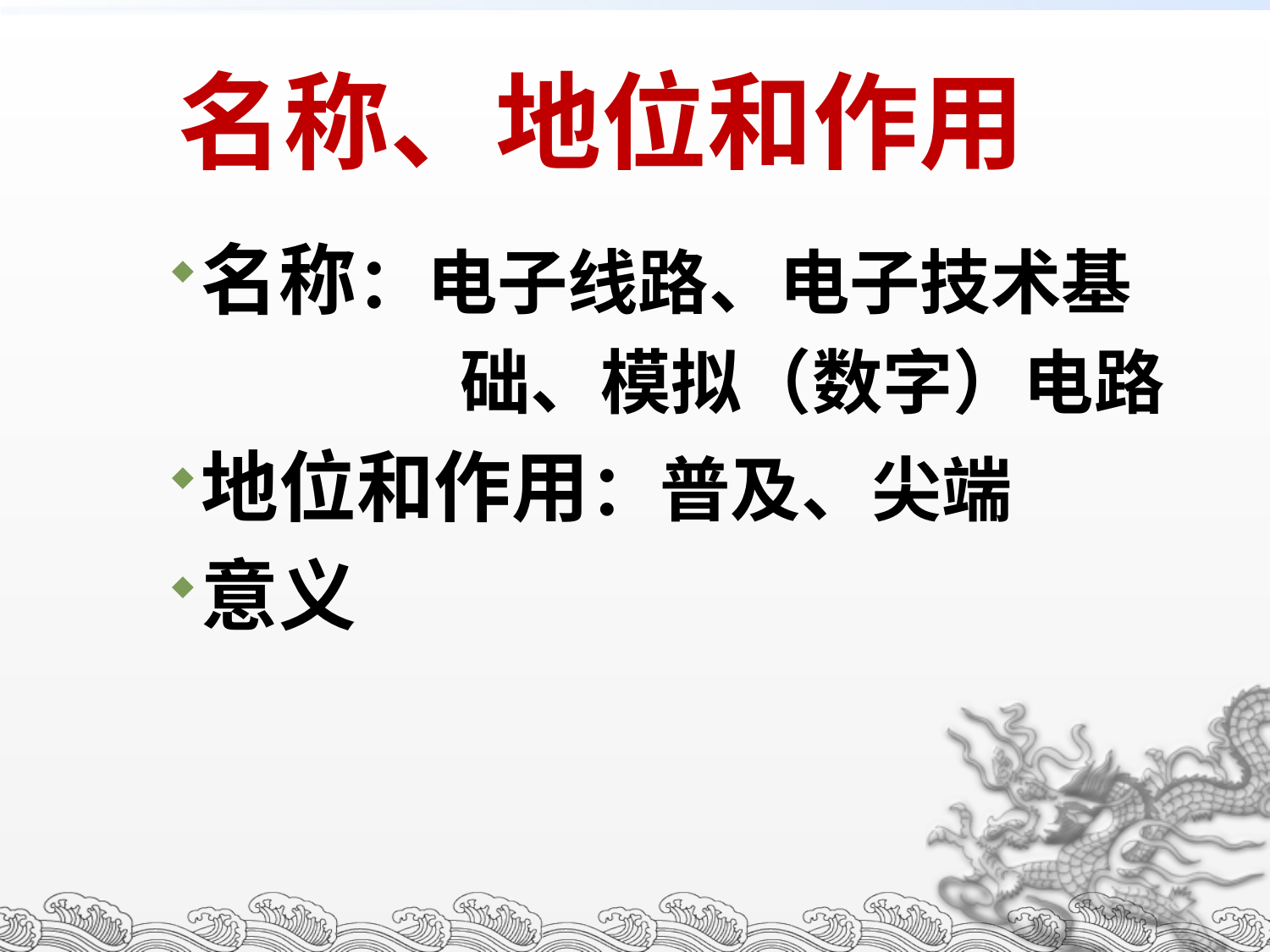

# 名称、地位和作用
名称：电子线路、电子技术基
                 础、模拟（数字）电路
地位和作用：普及、尖端
意义